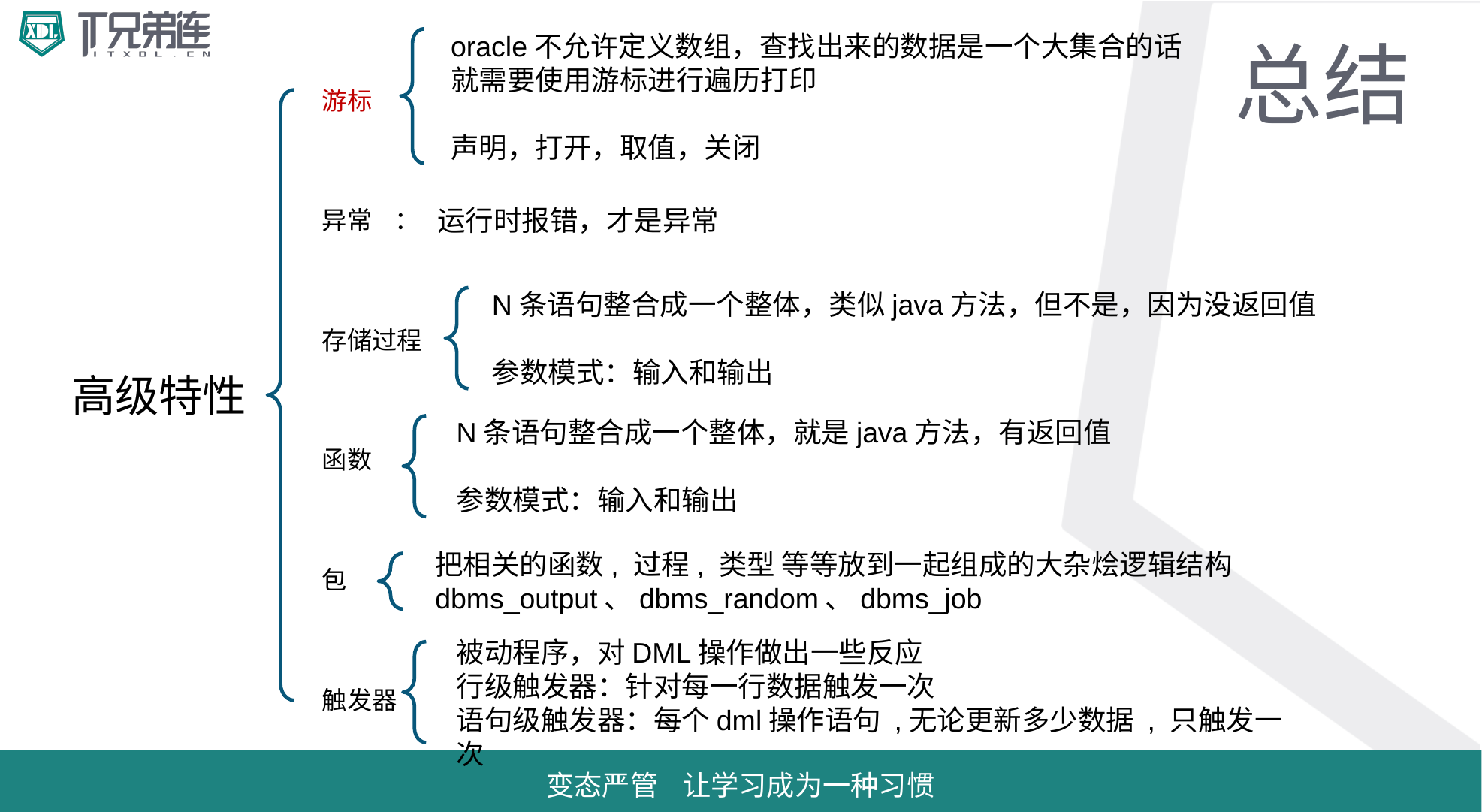

# 总结
oracle不允许定义数组，查找出来的数据是一个大集合的话就需要使用游标进行遍历打印

声明，打开，取值，关闭

游标

异常    ：

存储过程

函数

包

触发器

运行时报错，才是异常
N条语句整合成一个整体，类似java方法，但不是，因为没返回值

参数模式：输入和输出

高级特性
N条语句整合成一个整体，就是java方法，有返回值

参数模式：输入和输出

把相关的函数, 过程, 类型 等等放到一起组成的大杂烩逻辑结构
dbms_output、dbms_random、dbms_job

被动程序，对DML操作做出一些反应
行级触发器：针对每一行数据触发一次
语句级触发器：每个dml操作语句 ,无论更新多少数据 , 只触发一次